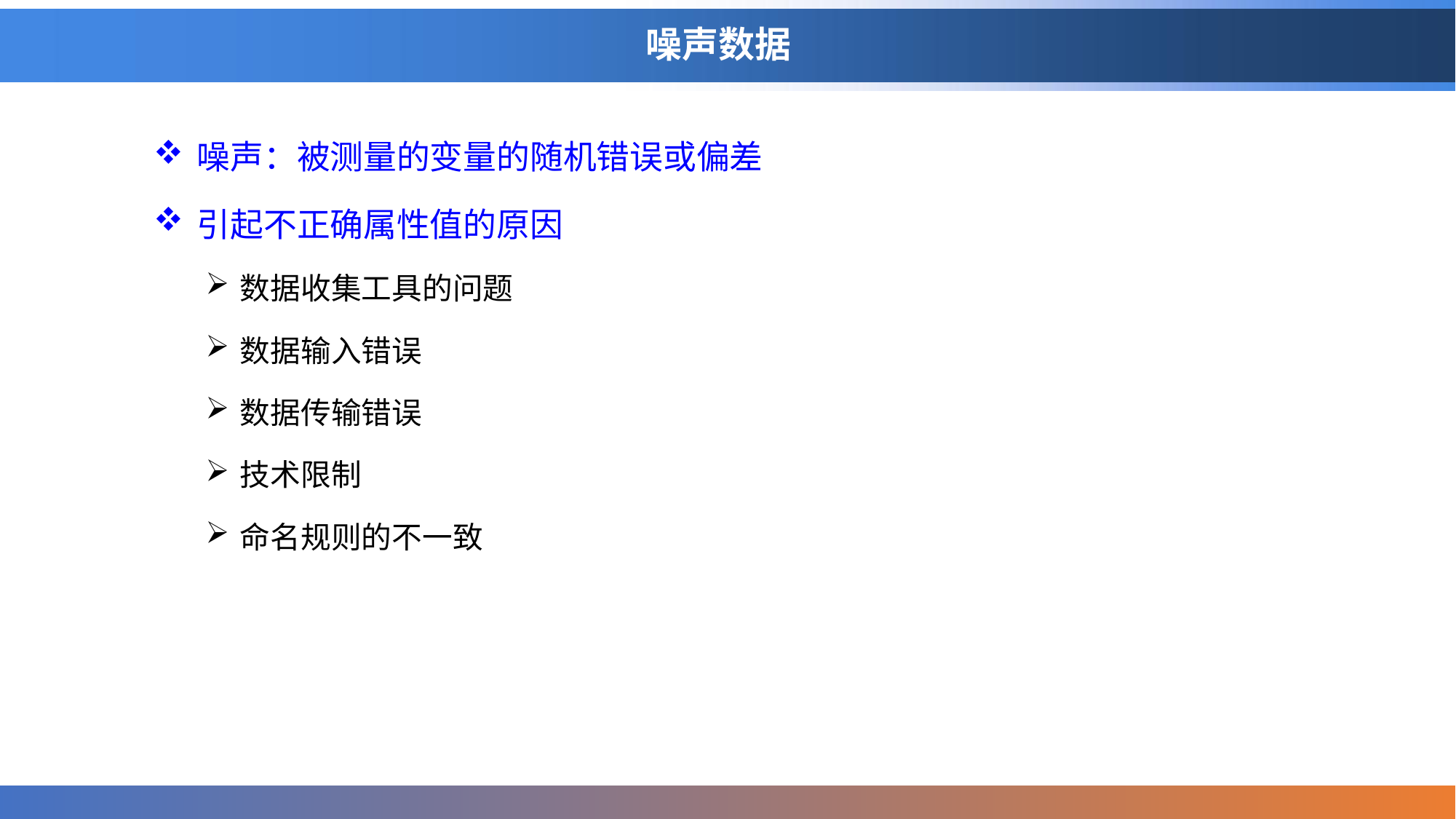

# 噪声数据
噪声：被测量的变量的随机错误或偏差
引起不正确属性值的原因
数据收集工具的问题
数据输入错误
数据传输错误
技术限制
命名规则的不一致